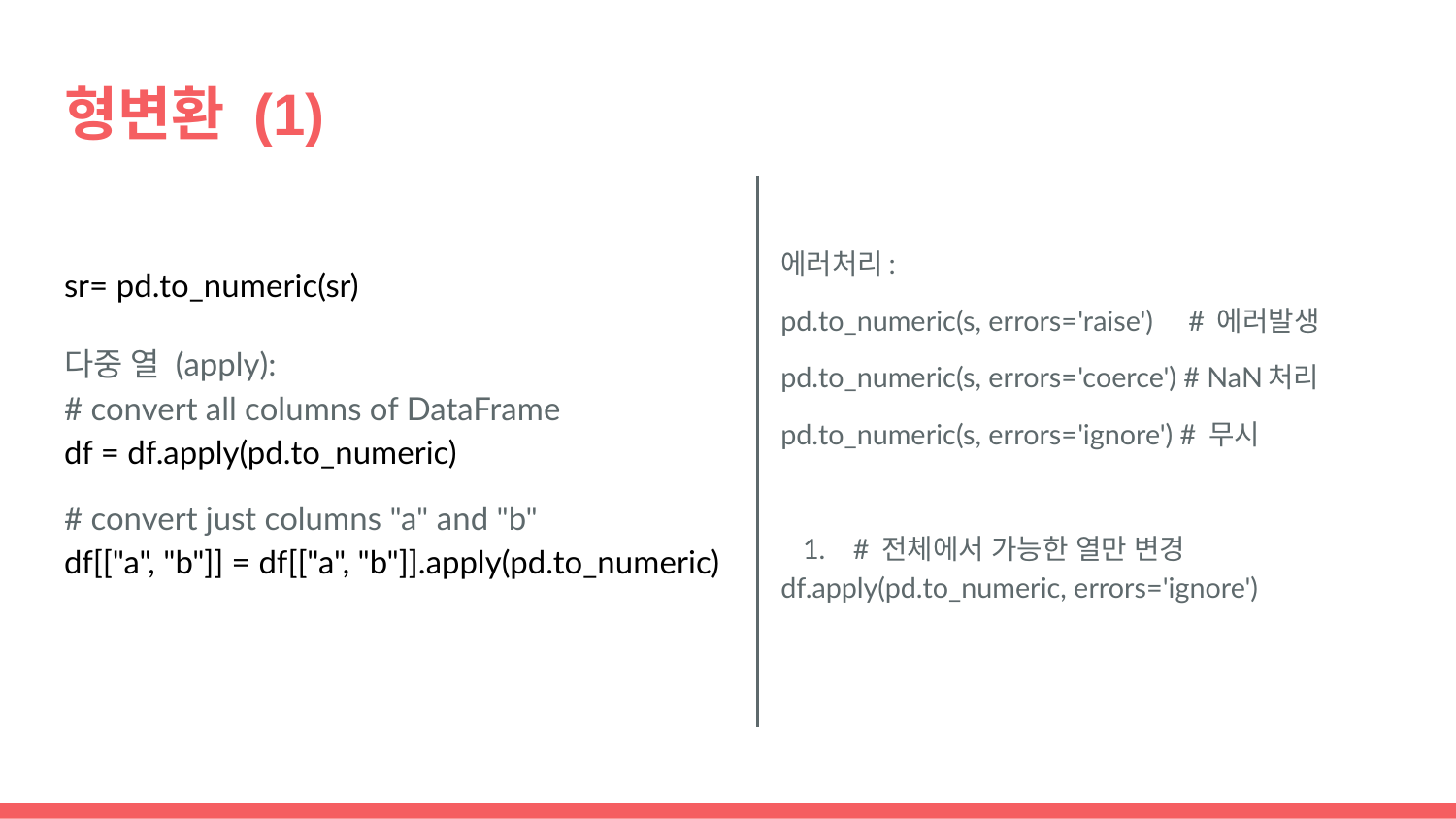

# 형변환 (1)
에러처리:
pd.to_numeric(s, errors='raise')     # 에러발생
pd.to_numeric(s, errors='coerce') # NaN처리
pd.to_numeric(s, errors='ignore') # 무시

# 전체에서 가능한 열만 변경
df.apply(pd.to_numeric, errors='ignore')
sr= pd.to_numeric(sr)
다중 열 (apply):
# convert all columns of DataFrame
df = df.apply(pd.to_numeric)
# convert just columns "a" and "b"
df[["a", "b"]] = df[["a", "b"]].apply(pd.to_numeric)